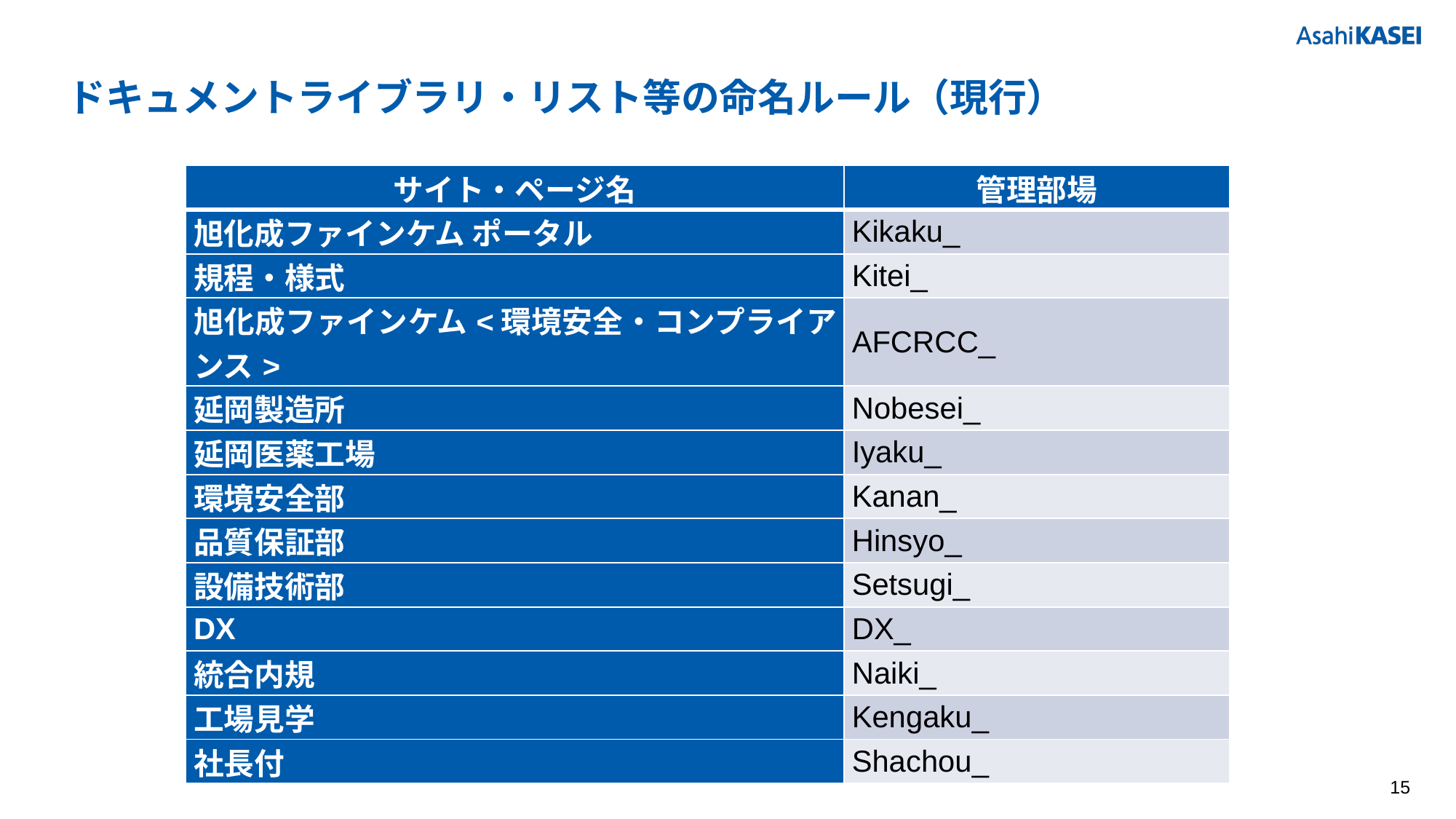

# ドキュメントライブラリ・リスト等の命名ルール（現行）
| サイト・ページ名 | 管理部場 |
| --- | --- |
| 旭化成ファインケム ポータル | Kikaku\_ |
| 規程・様式 | Kitei\_ |
| 旭化成ファインケム<環境安全・コンプライアンス> | AFCRCC\_ |
| 延岡製造所 | Nobesei\_ |
| 延岡医薬工場 | Iyaku\_ |
| 環境安全部 | Kanan\_ |
| 品質保証部 | Hinsyo\_ |
| 設備技術部 | Setsugi\_ |
| DX | DX\_ |
| 統合内規 | Naiki\_ |
| 工場見学 | Kengaku\_ |
| 社長付 | Shachou\_ |
15